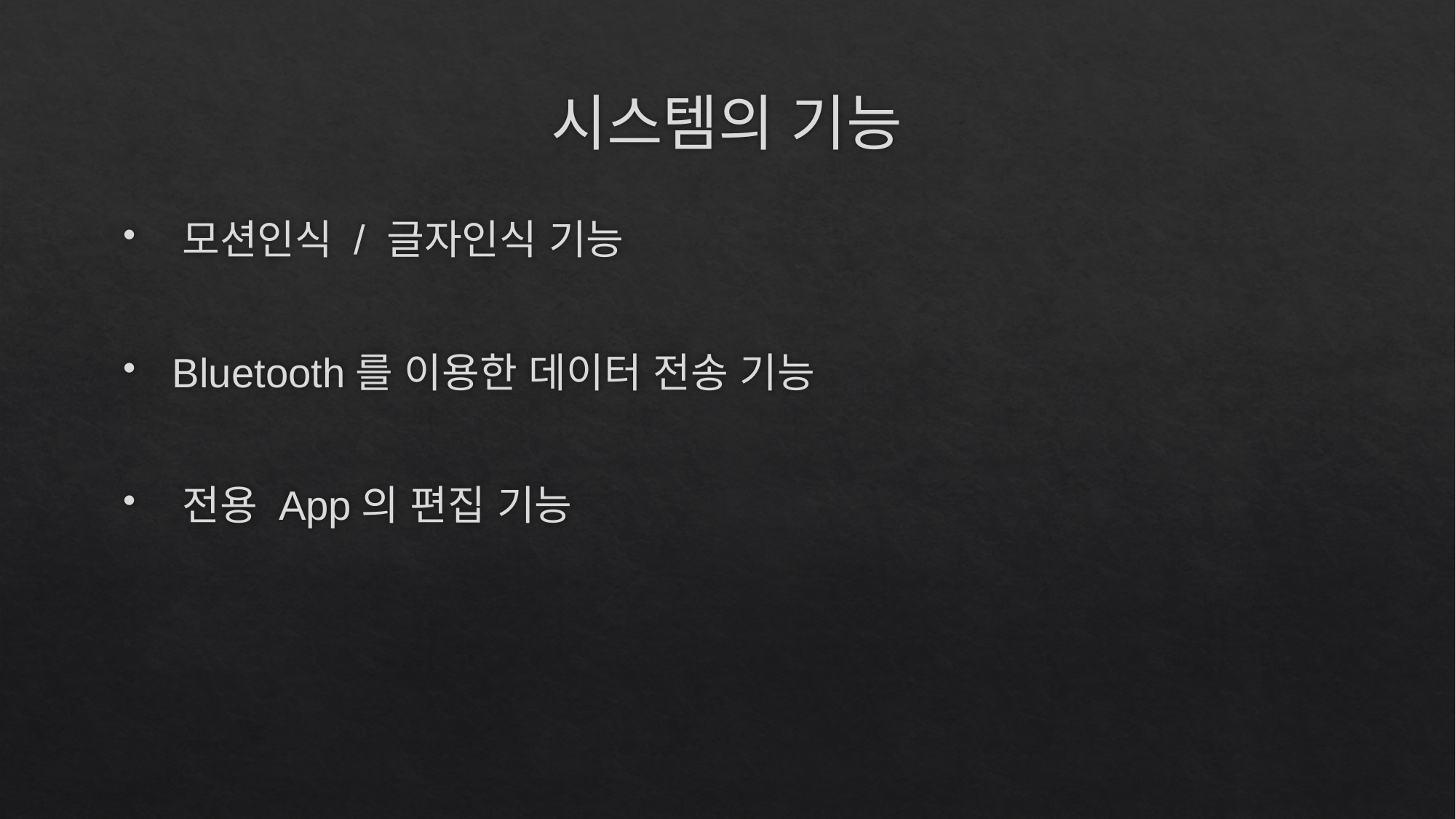

# 시스템의 기능
 모션인식 / 글자인식 기능

 Bluetooth를 이용한 데이터 전송 기능

 전용 App의 편집 기능